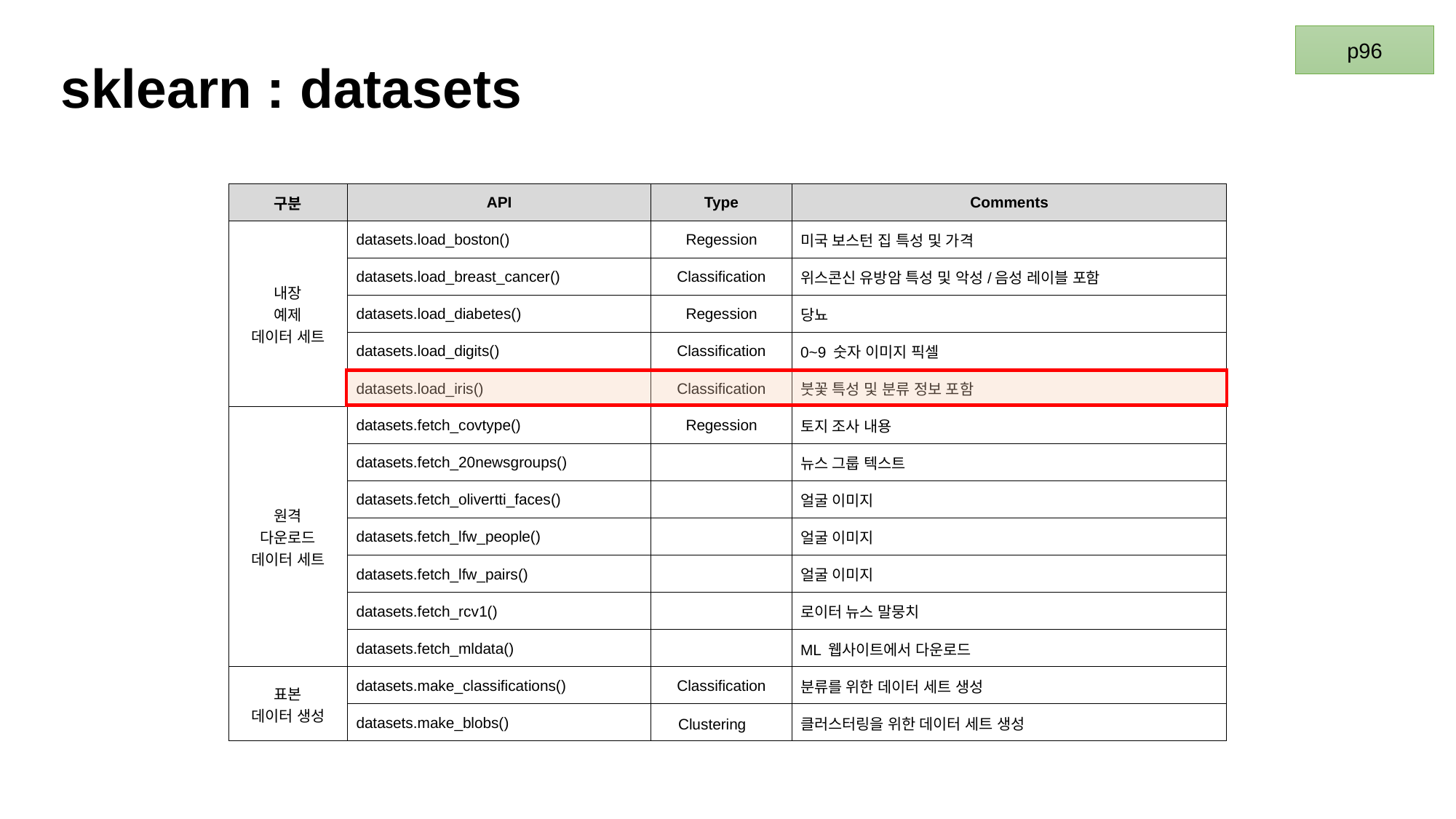

p96
# sklearn : datasets
| 구분 | API | Type | Comments |
| --- | --- | --- | --- |
| 내장 예제 데이터 세트 | datasets.load\_boston() | Regession | 미국 보스턴 집 특성 및 가격 |
|  | datasets.load\_breast\_cancer() | Classification | 위스콘신 유방암 특성 및 악성/음성 레이블 포함 |
|  | datasets.load\_diabetes() | Regession | 당뇨 |
|  | datasets.load\_digits() | Classification | 0~9 숫자 이미지 픽셀 |
|  | datasets.load\_iris() | Classification | 붓꽃 특성 및 분류 정보 포함 |
| 원격 다운로드 데이터 세트 | datasets.fetch\_covtype() | Regession | 토지 조사 내용 |
|  | datasets.fetch\_20newsgroups() |  | 뉴스 그룹 텍스트 |
|  | datasets.fetch\_olivertti\_faces() |  | 얼굴 이미지 |
|  | datasets.fetch\_lfw\_people() |  | 얼굴 이미지 |
|  | datasets.fetch\_lfw\_pairs() |  | 얼굴 이미지 |
|  | datasets.fetch\_rcv1() |  | 로이터 뉴스 말뭉치 |
|  | datasets.fetch\_mldata() |  | ML 웹사이트에서 다운로드 |
| 표본 데이터 생성 | datasets.make\_classifications() | Classification | 분류를 위한 데이터 세트 생성 |
|  | datasets.make\_blobs() | Clustering | 클러스터링을 위한 데이터 세트 생성 |